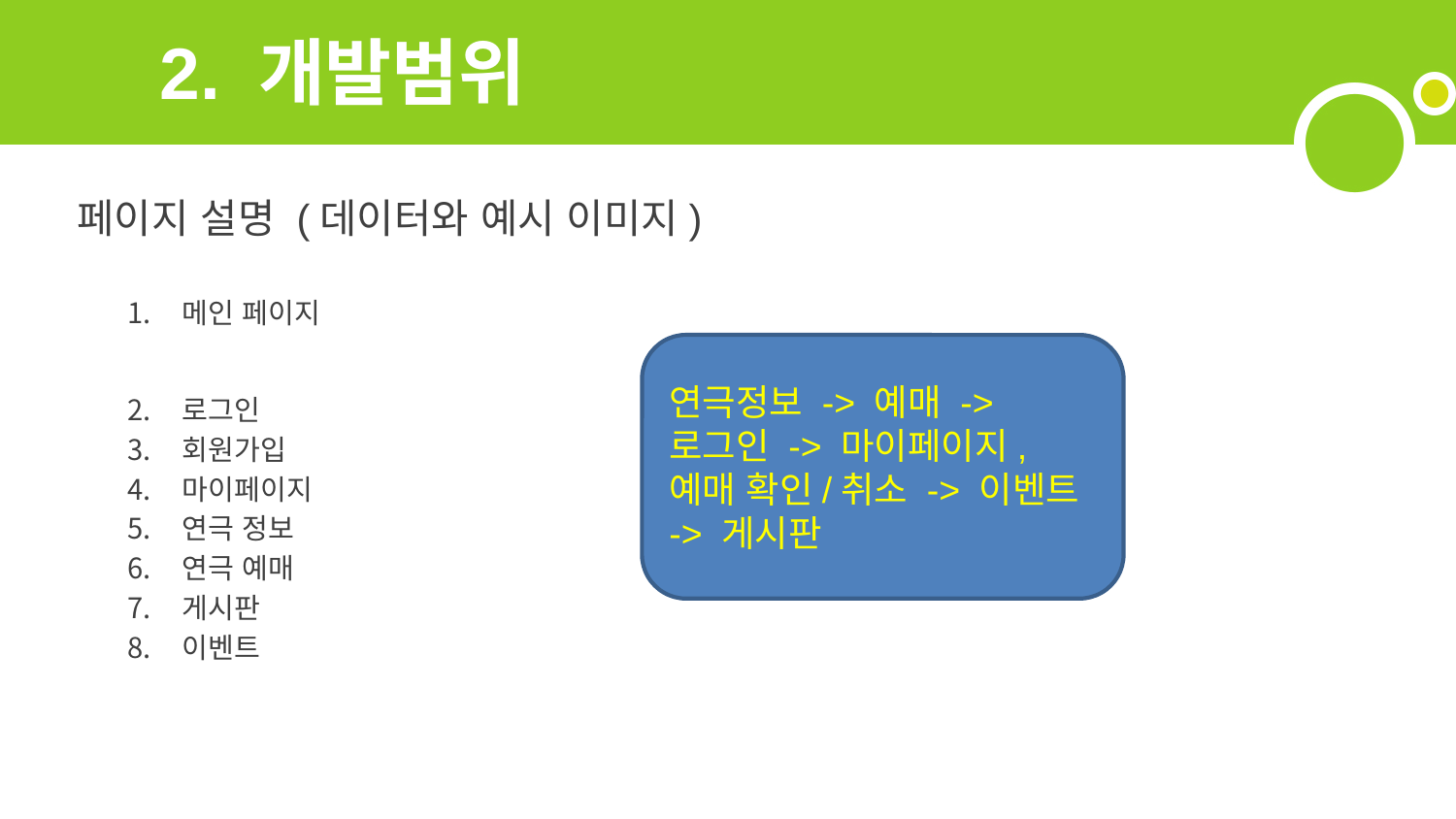

# 2. 개발범위
페이지 설명 (데이터와 예시 이미지)
메인 페이지

로그인
회원가입
마이페이지
연극 정보
연극 예매
게시판
이벤트
연극정보 -> 예매 -> 로그인 -> 마이페이지,예매 확인/취소 -> 이벤트 -> 게시판